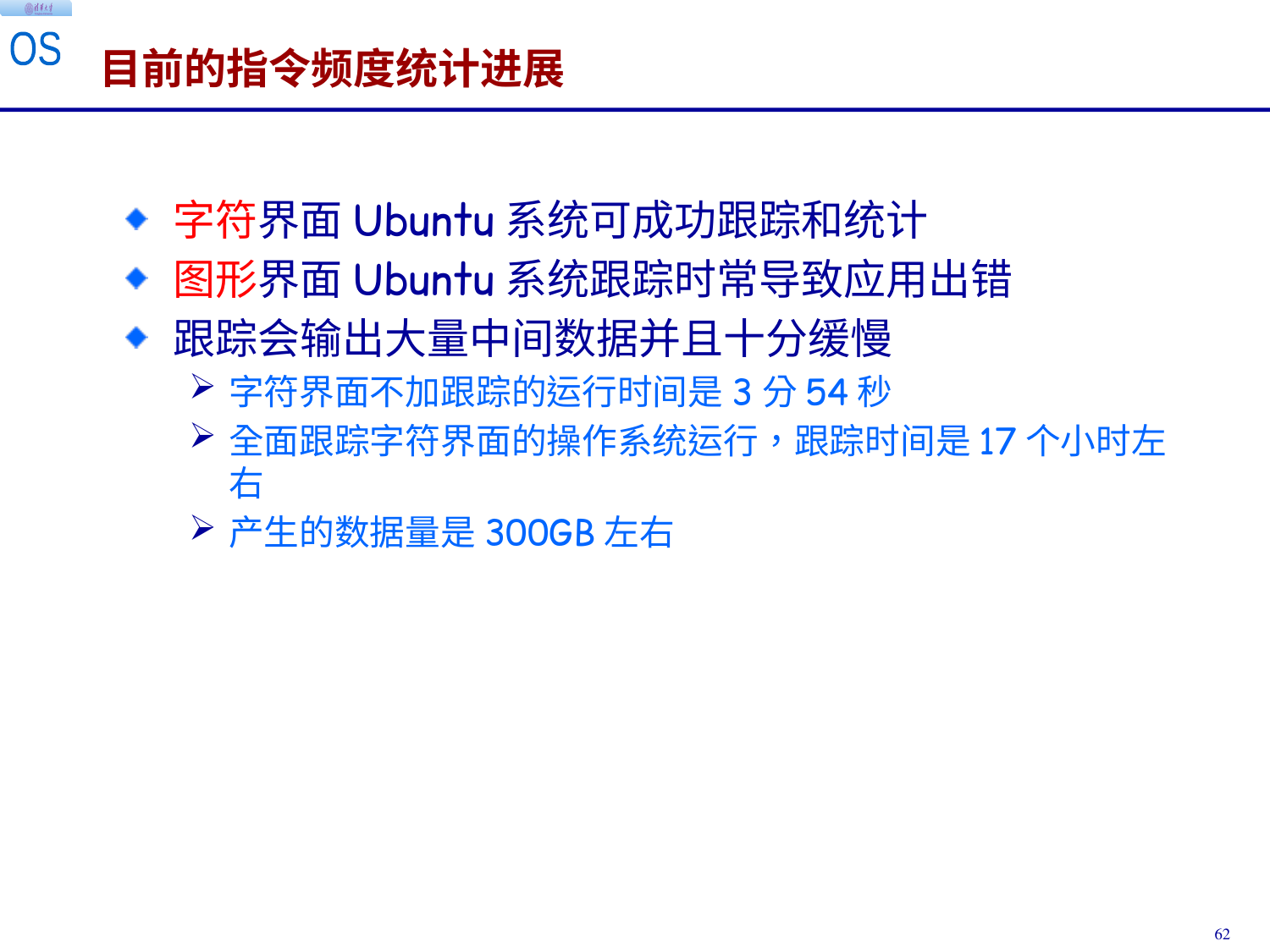

# 目前的指令频度统计进展
字符界面Ubuntu系统可成功跟踪和统计
图形界面Ubuntu系统跟踪时常导致应用出错
跟踪会输出大量中间数据并且十分缓慢
字符界面不加跟踪的运行时间是3分54秒
全面跟踪字符界面的操作系统运行，跟踪时间是17个小时左右
产生的数据量是300GB左右